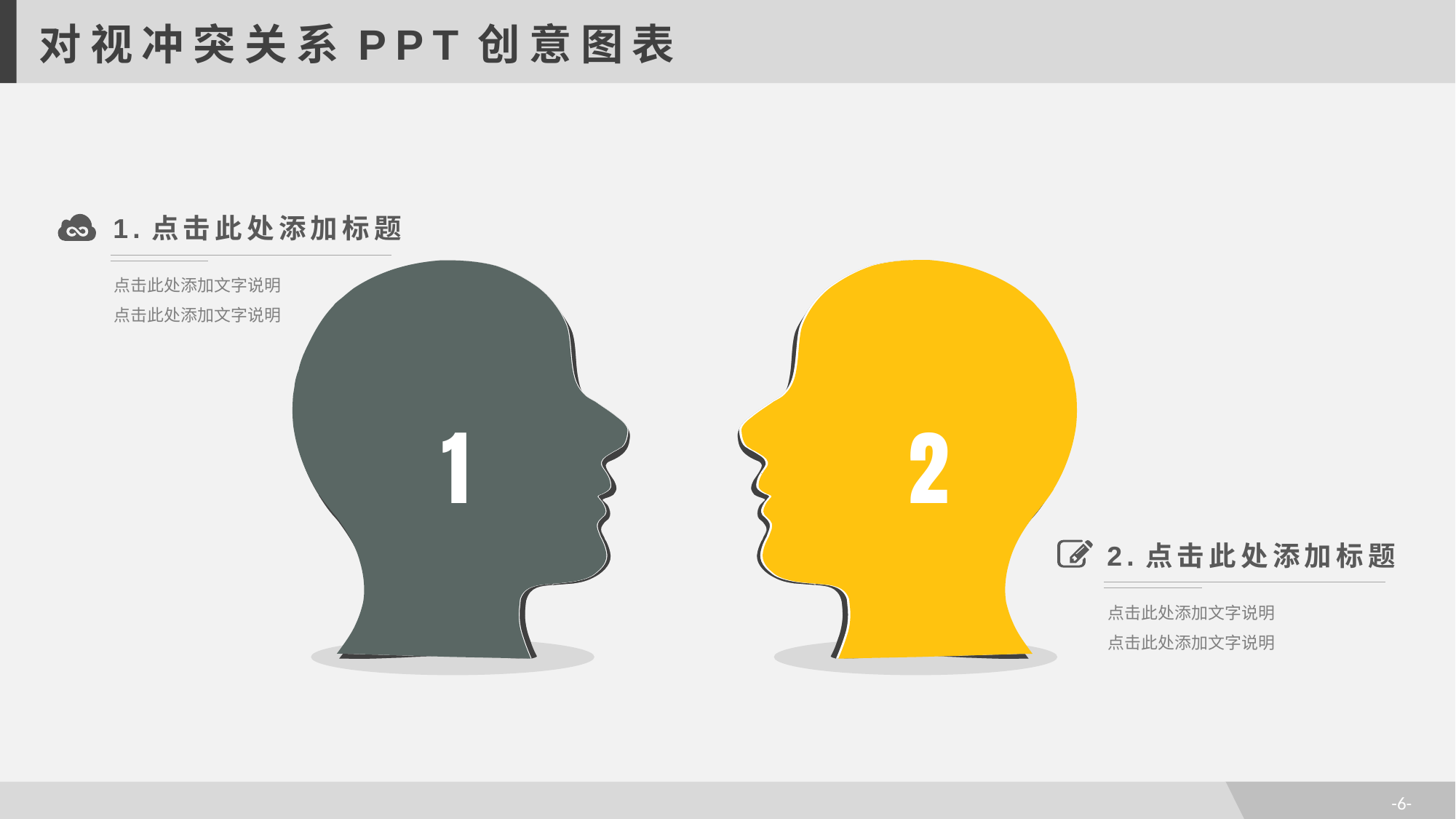

对视冲突关系PPT创意图表
1.点击此处添加标题

点击此处添加文字说明
点击此处添加文字说明

1
2
2.点击此处添加标题

点击此处添加文字说明
点击此处添加文字说明

-6-